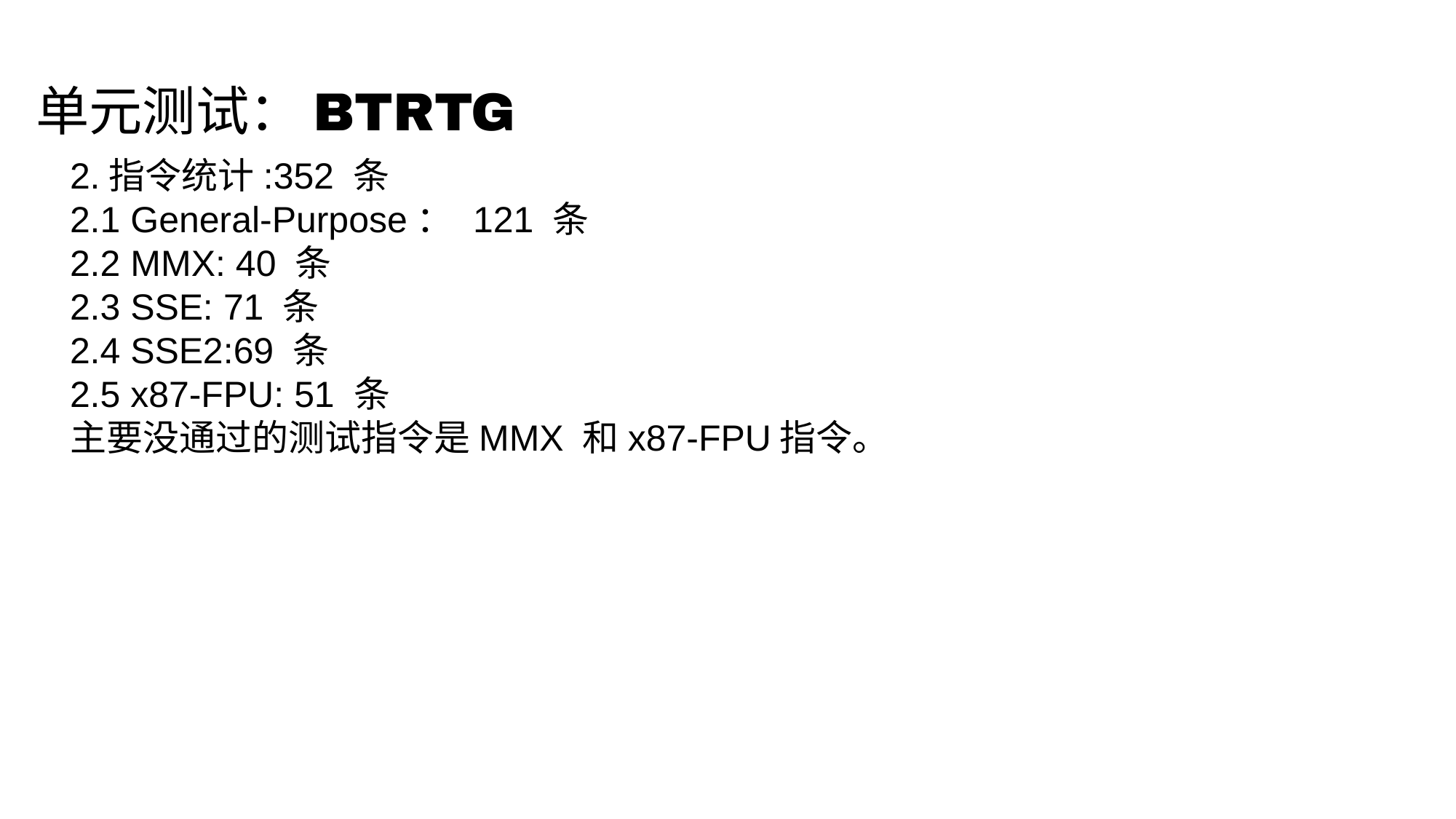

单元测试：BTRTG
2.指令统计:352 条
2.1 General-Purpose： 121 条
2.2 MMX: 40 条
2.3 SSE: 71 条
2.4 SSE2:69 条
2.5 x87-FPU: 51 条
主要没通过的测试指令是MMX 和x87-FPU指令。